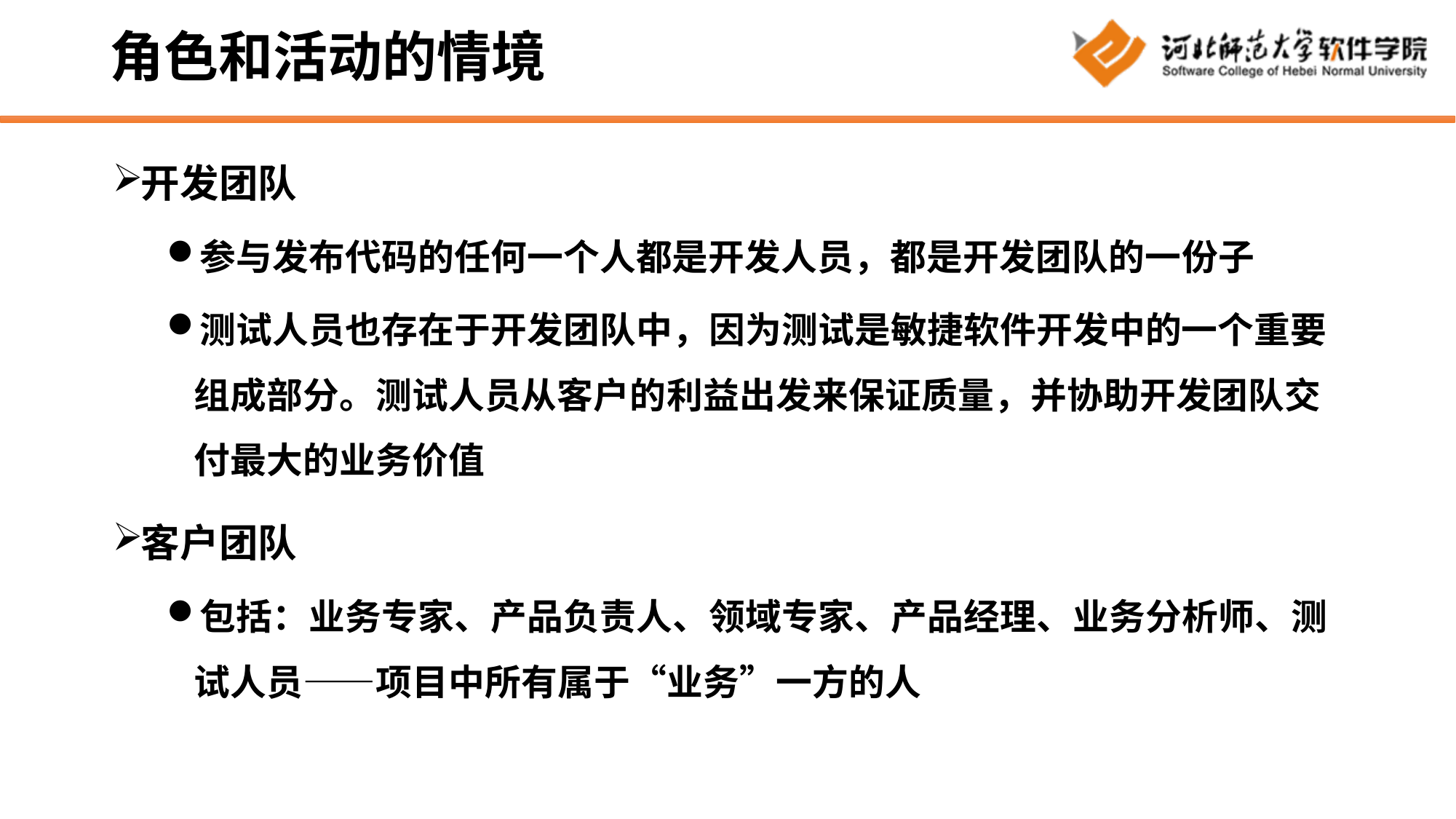

# 角色和活动的情境
开发团队
参与发布代码的任何一个人都是开发人员，都是开发团队的一份子
测试人员也存在于开发团队中，因为测试是敏捷软件开发中的一个重要组成部分。测试人员从客户的利益出发来保证质量，并协助开发团队交付最大的业务价值
客户团队
包括：业务专家、产品负责人、领域专家、产品经理、业务分析师、测试人员——项目中所有属于“业务”一方的人